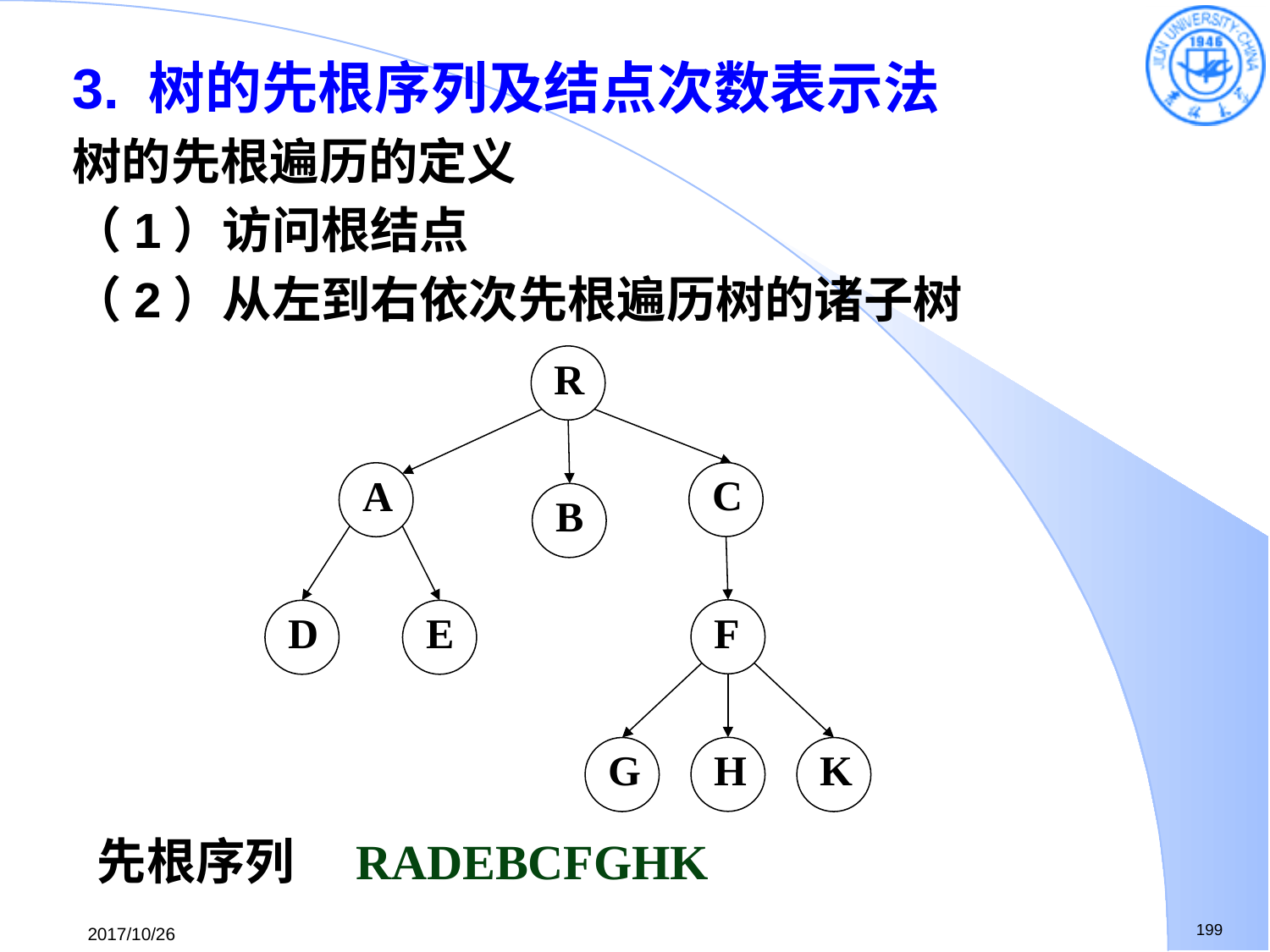

3. 树的先根序列及结点次数表示法
树的先根遍历的定义
（1）访问根结点
（2）从左到右依次先根遍历树的诸子树

R

C

A

B

F

D

E

H

G

K
先根序列　RADEBCFGHK